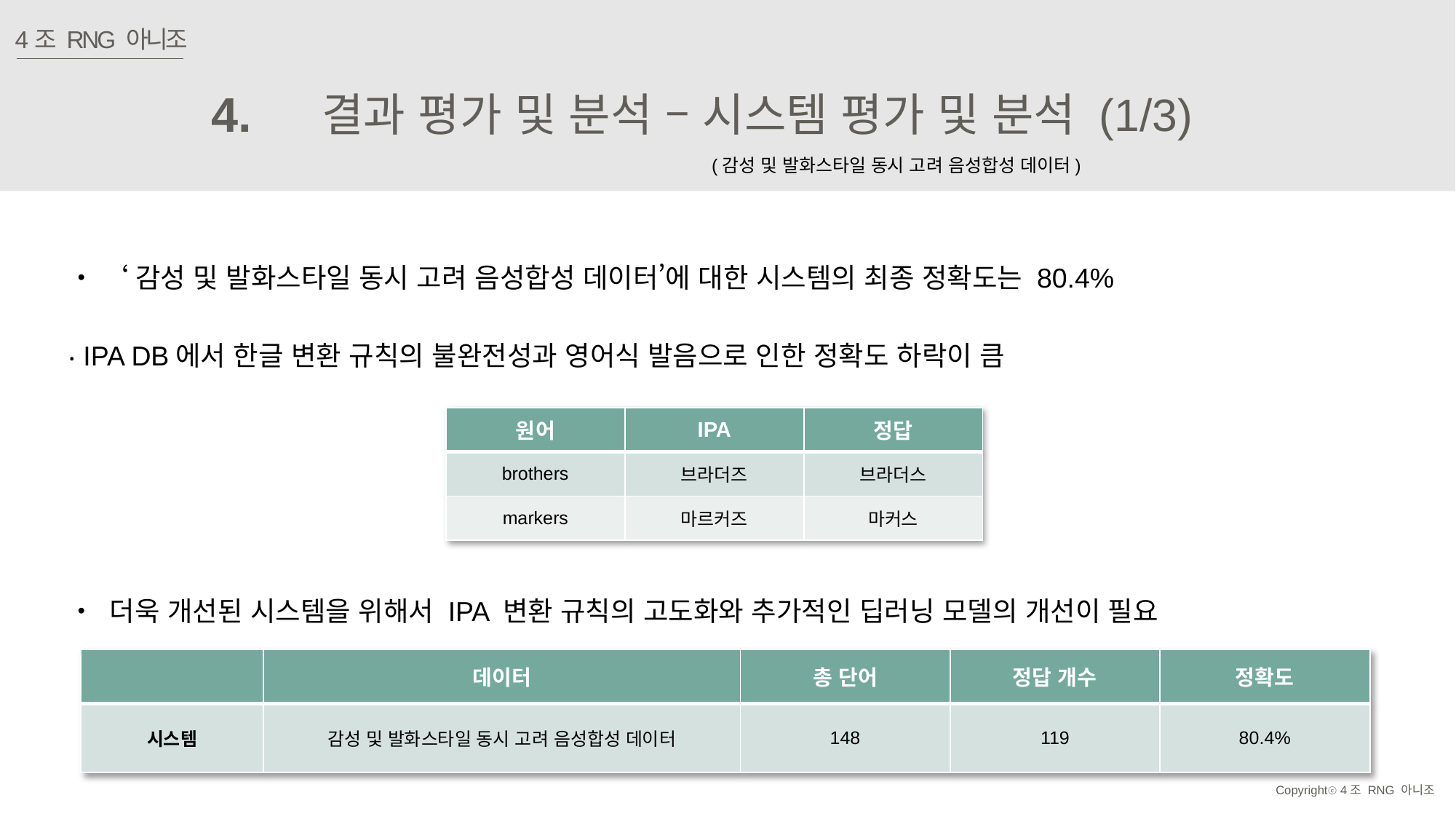

4조 RNG 아니조
4.
결과 평가 및 분석 – 시스템 평가 및 분석 (1/3)
(감성 및 발화스타일 동시 고려 음성합성 데이터)
‧ ‘감성 및 발화스타일 동시 고려 음성합성 데이터’에 대한 시스템의 최종 정확도는 80.4%
‧ IPA DB에서 한글 변환 규칙의 불완전성과 영어식 발음으로 인한 정확도 하락이 큼

‧ 더욱 개선된 시스템을 위해서 IPA 변환 규칙의 고도화와 추가적인 딥러닝 모델의 개선이 필요
| 원어 | IPA | 정답 |
| --- | --- | --- |
| brothers | 브라더즈 | 브라더스 |
| markers | 마르커즈 | 마커스 |
|  | 데이터 | 총 단어 | 정답 개수 | 정확도 |
| --- | --- | --- | --- | --- |
| 시스템 | 감성 및 발화스타일 동시 고려 음성합성 데이터 | 148 | 119 | 80.4% |